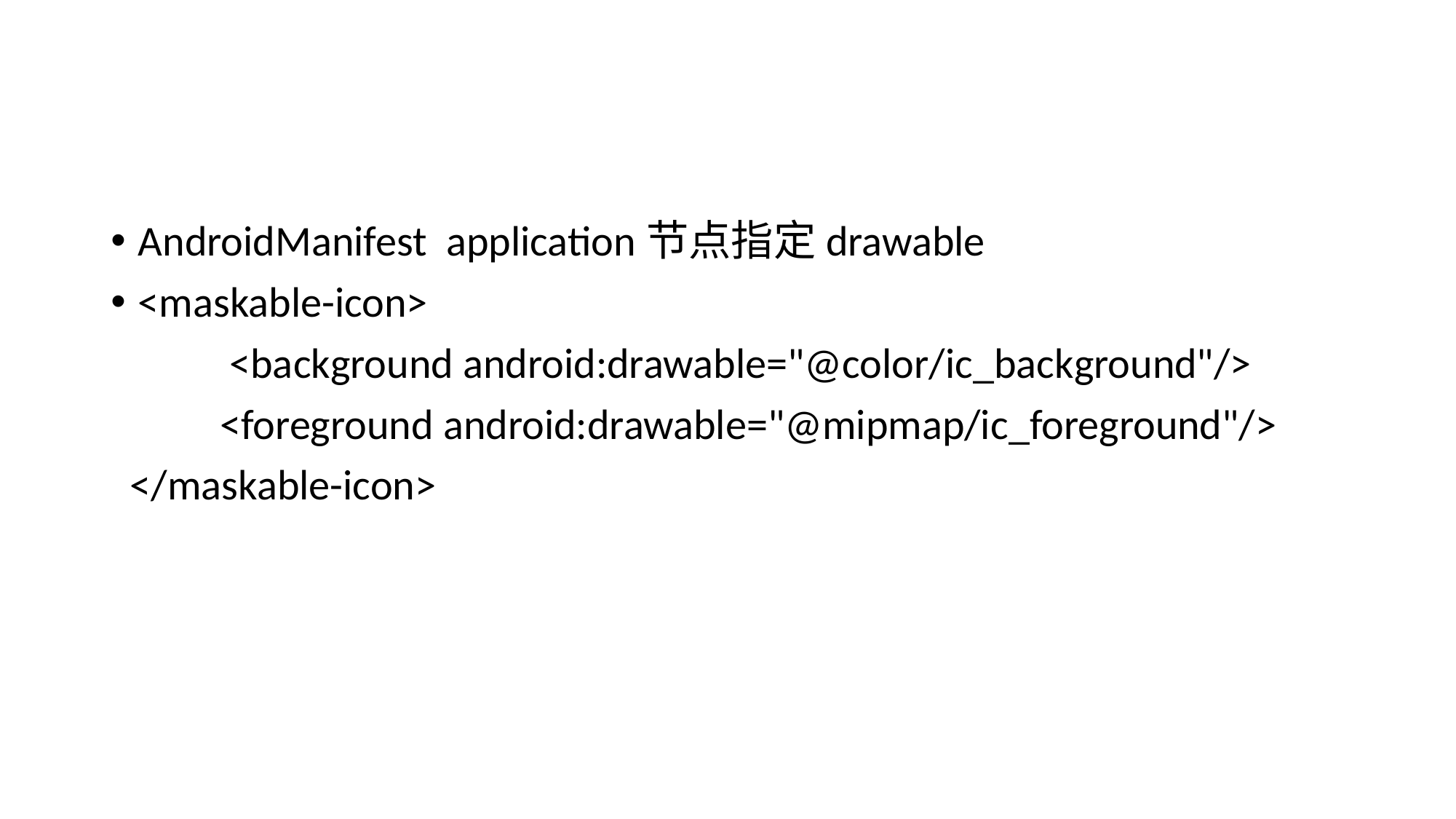

AndroidManifest  application节点指定drawable
<maskable-icon>
	 <background android:drawable="@color/ic_background"/>
	<foreground android:drawable="@mipmap/ic_foreground"/>
  </maskable-icon>